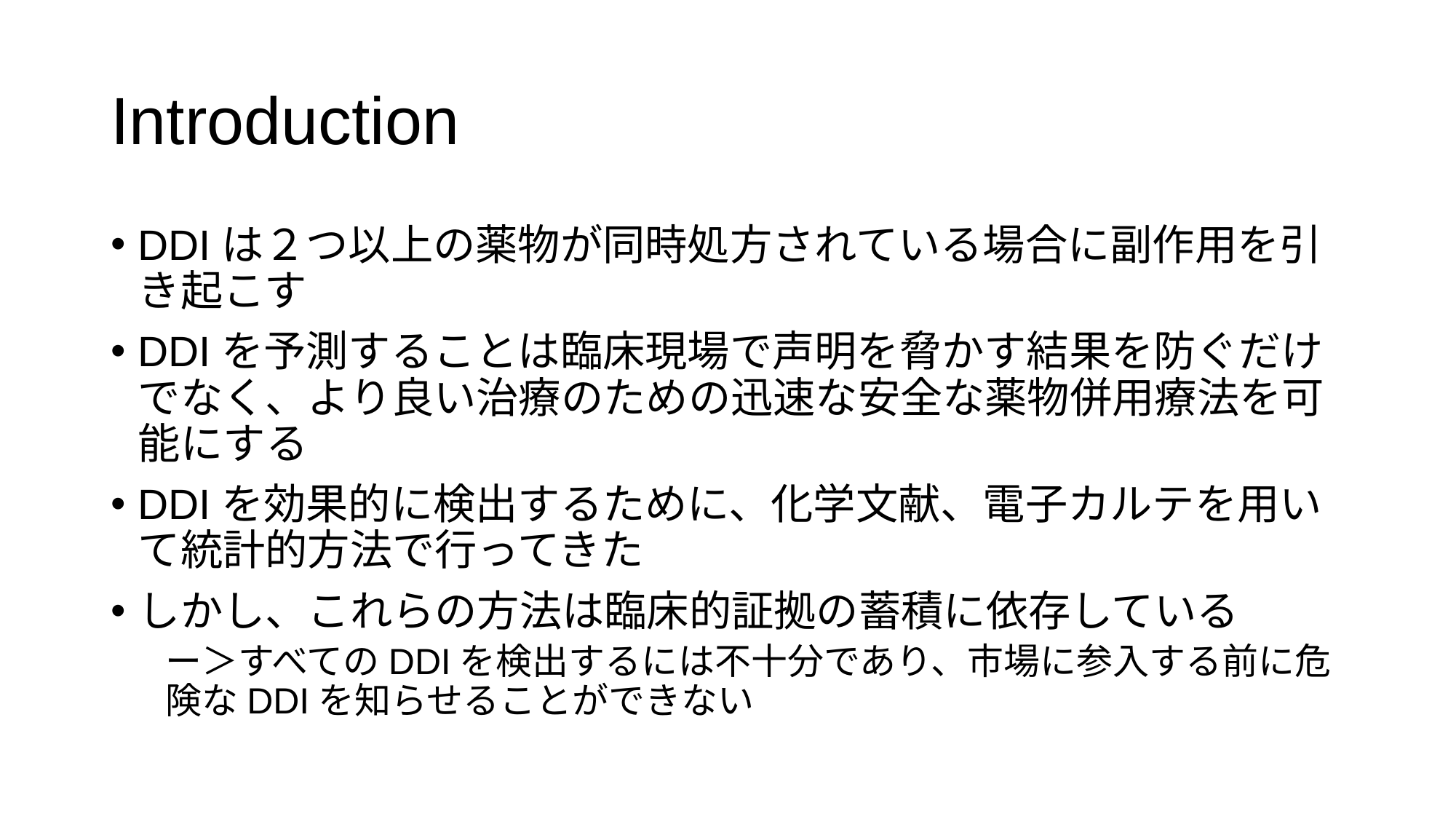

# Introduction
DDIは２つ以上の薬物が同時処方されている場合に副作用を引き起こす
DDIを予測することは臨床現場で声明を脅かす結果を防ぐだけでなく、より良い治療のための迅速な安全な薬物併用療法を可能にする
DDIを効果的に検出するために、化学文献、電子カルテを用いて統計的方法で行ってきた
しかし、これらの方法は臨床的証拠の蓄積に依存している
ー＞すべてのDDIを検出するには不十分であり、市場に参入する前に危険なDDIを知らせることができない